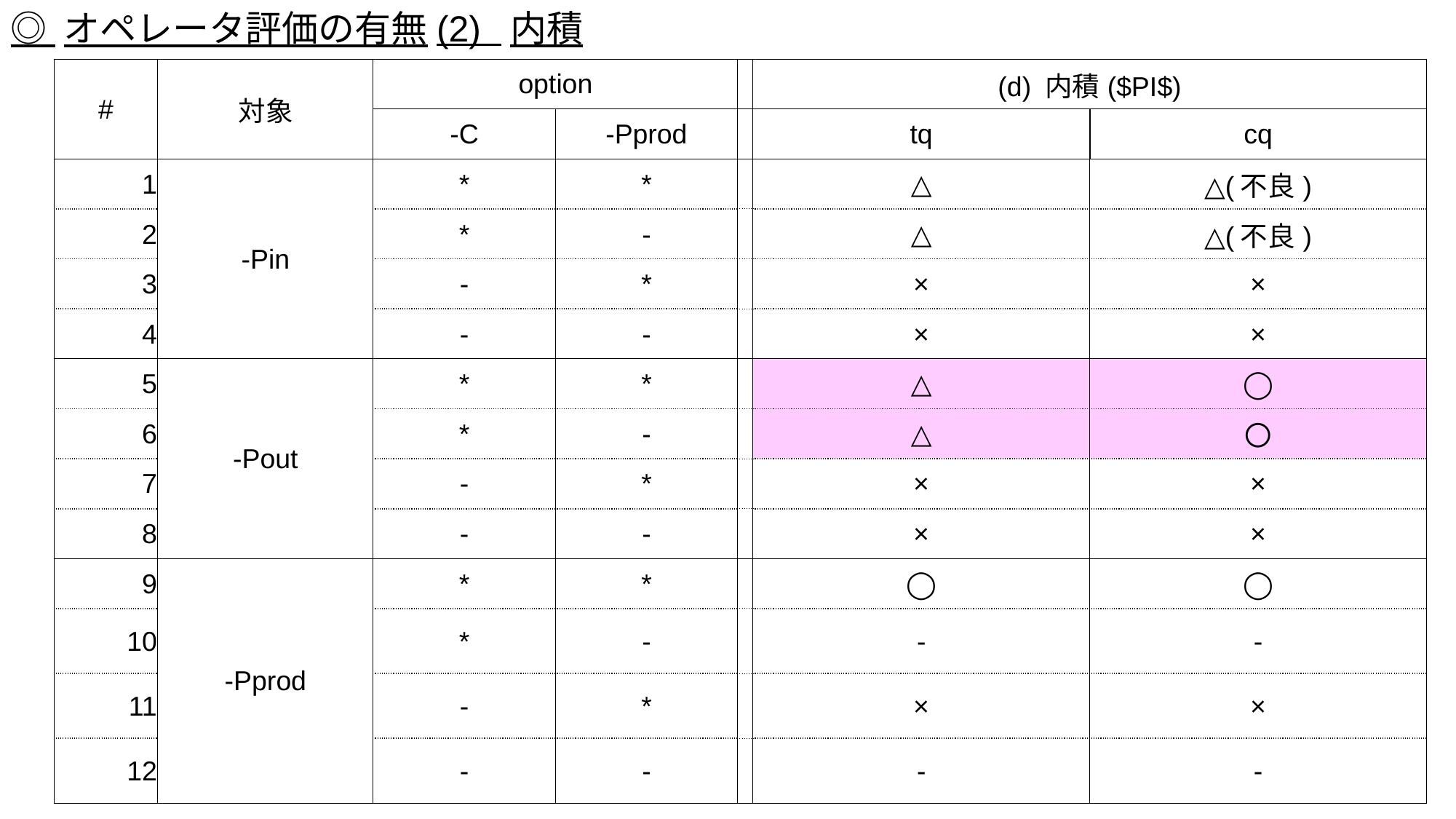

◎ オペレータ評価の有無(2)  内積
| # | 対象 | option |  |  | (d) 内積($PI$) |  |
| --- | --- | --- | --- | --- | --- | --- |
|  |  | -C | -Pprod |  | tq | cq |
| 1 | -Pin | \* | \* |  | △ | △(不良) |
| 2 |  | \* | - |  | △ | △(不良) |
| 3 |  | - | \* |  | × | × |
| 4 |  | - | - |  | × | × |
| 5 | -Pout | \* | \* |  | △ | ◯ |
| 6 |  | \* | - |  | △ | 〇 |
| 7 |  | - | \* |  | × | × |
| 8 |  | - | - |  | × | × |
| 9 | -Pprod | \* | \* |  | ◯ | ◯ |
| 10 |  | \* | - |  | - | - |
| 11 |  | - | \* |  | × | × |
| 12 |  | - | - |  | - | - |